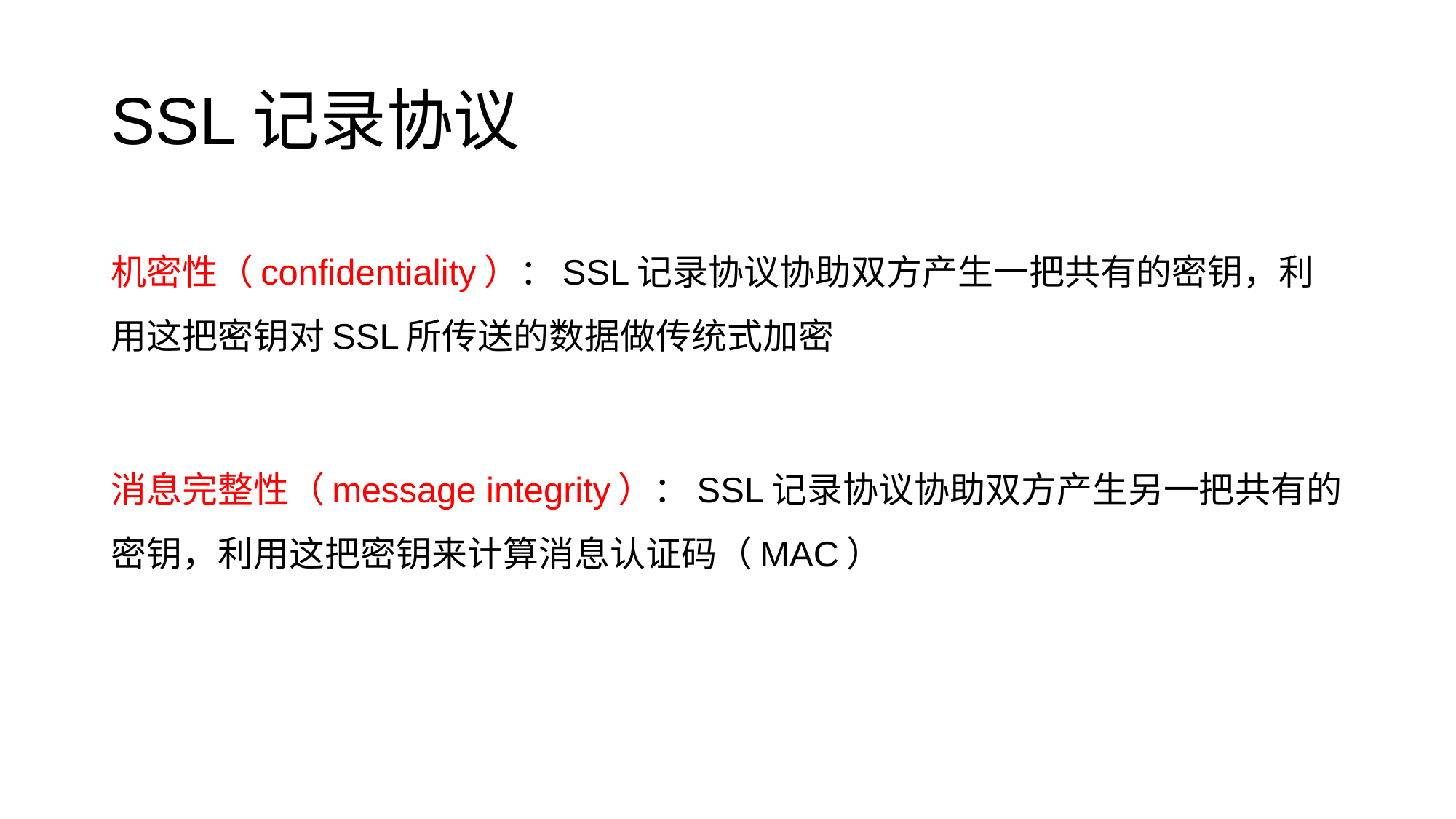

# SSL记录协议
机密性（confidentiality）：SSL记录协议协助双方产生一把共有的密钥，利用这把密钥对SSL所传送的数据做传统式加密

消息完整性（message integrity）：SSL记录协议协助双方产生另一把共有的密钥，利用这把密钥来计算消息认证码（MAC）